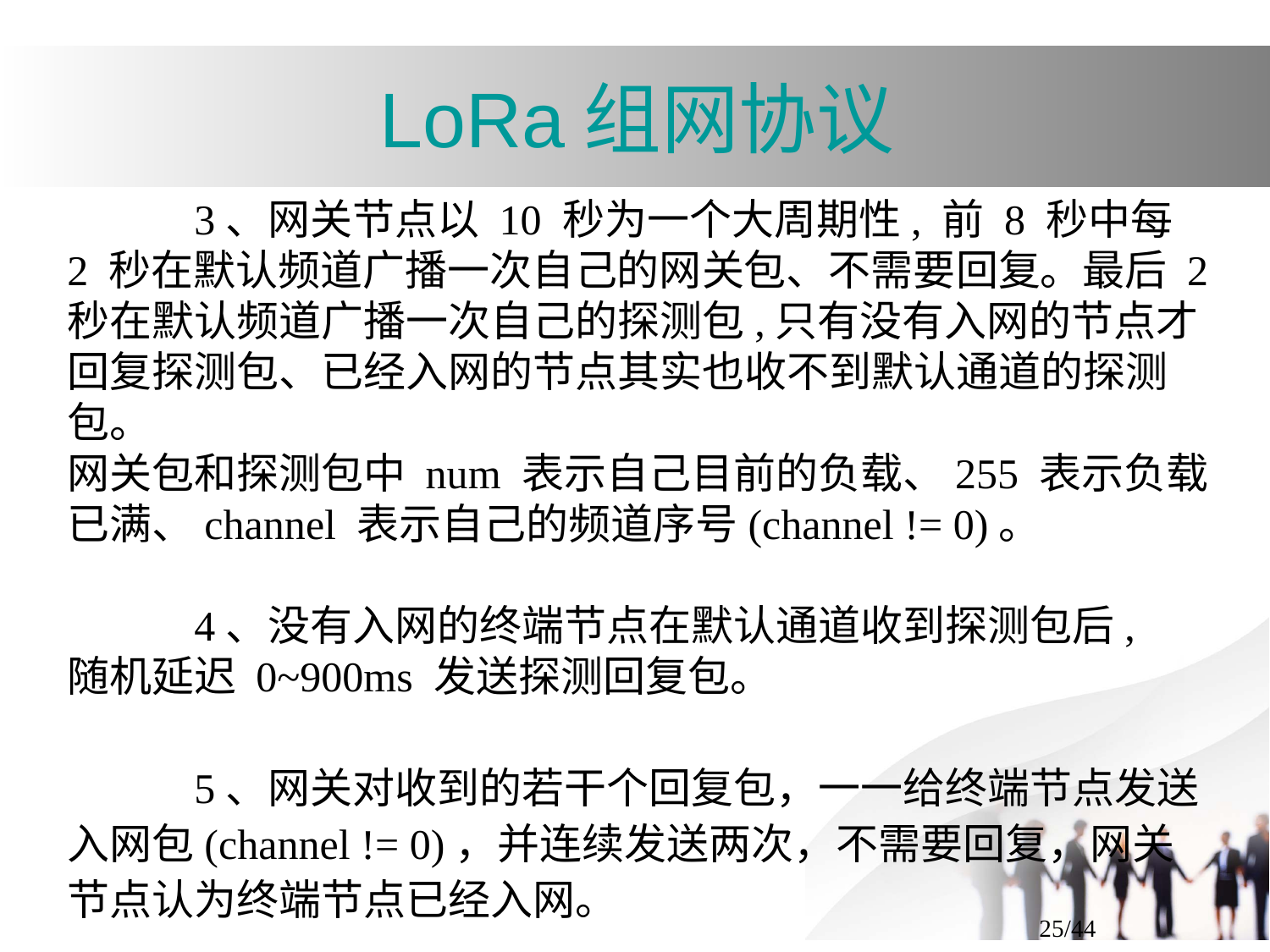

LoRa组网协议
	3、网关节点以 10 秒为一个大周期性, 前 8 秒中每 2 秒在默认频道广播一次自己的网关包、不需要回复。最后 2 秒在默认频道广播一次自己的探测包,只有没有入网的节点才回复探测包、已经入网的节点其实也收不到默认通道的探测包。
网关包和探测包中 num 表示自己目前的负载、255 表示负载已满、channel 表示自己的频道序号(channel != 0)。

	4、没有入网的终端节点在默认通道收到探测包后,
随机延迟 0~900ms 发送探测回复包。

	5、网关对收到的若干个回复包，一一给终端节点发送入网包(channel != 0)，并连续发送两次，不需要回复，网关节点认为终端节点已经入网。
25/44